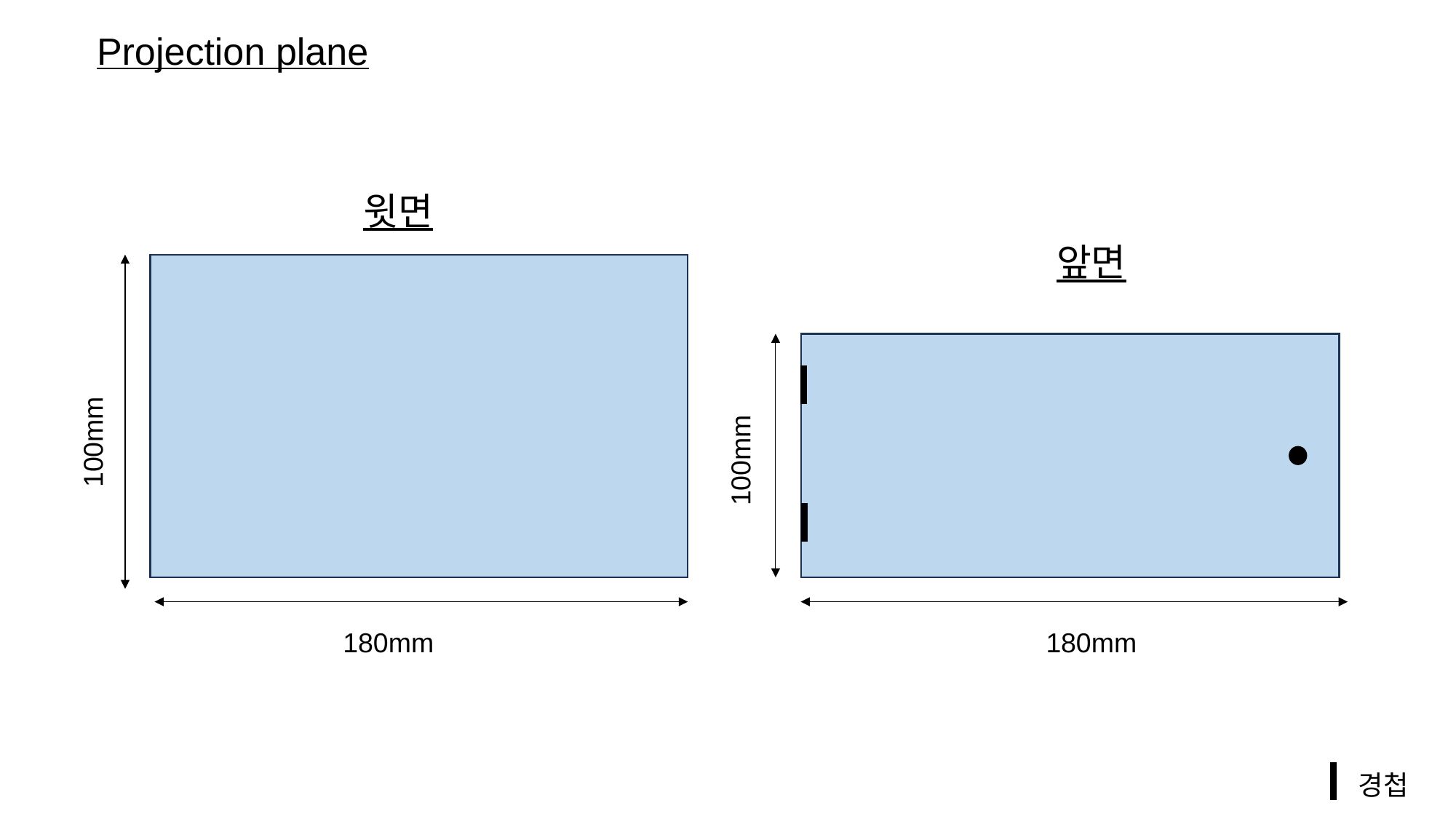

Projection plane
윗면
앞면

100mm
100mm

180mm
180mm

경첩